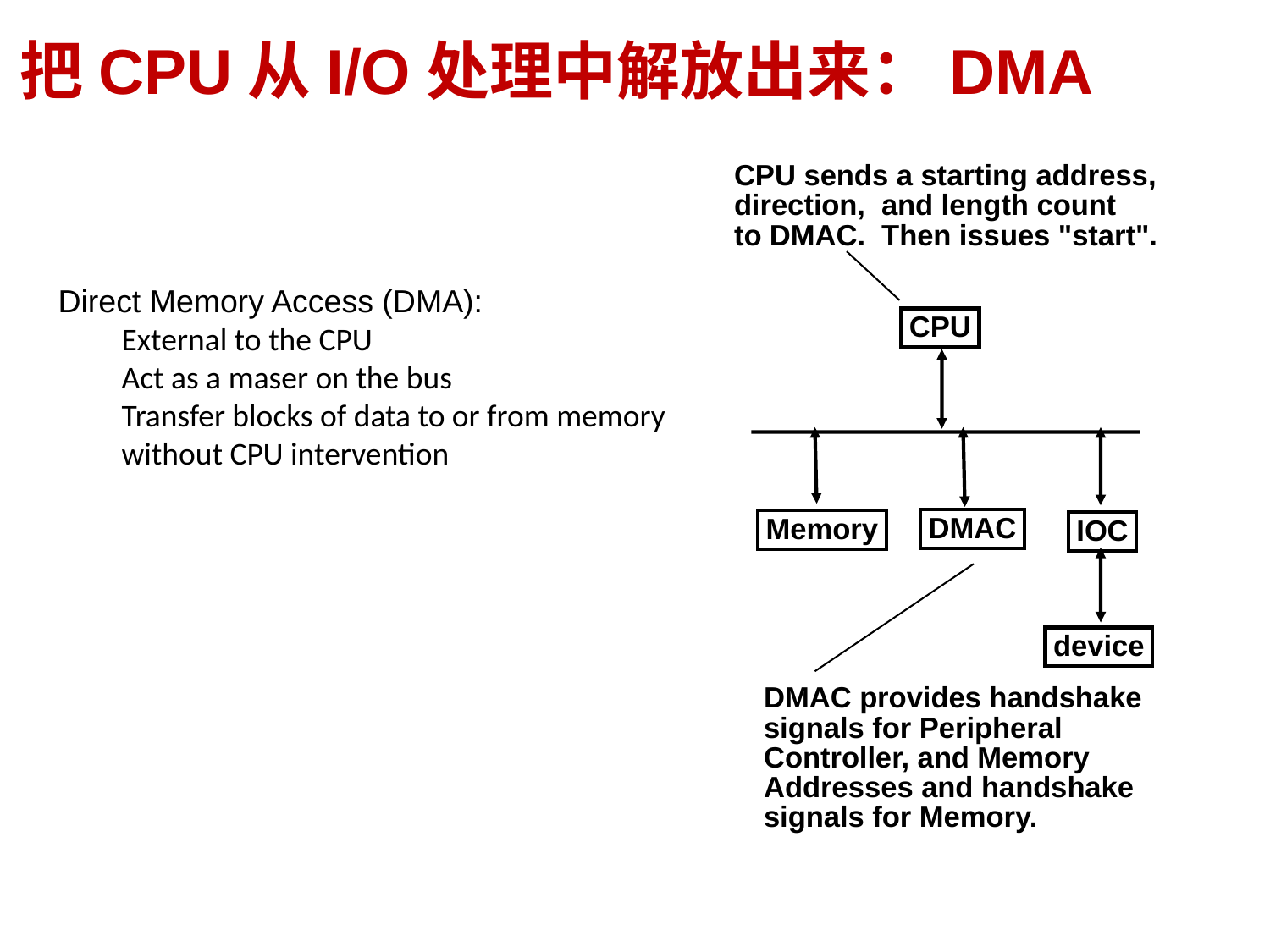

# 把CPU从I/O处理中解放出来：DMA
CPU sends a starting address,
direction,  and length count
to DMAC.  Then issues "start".

Direct Memory Access (DMA):
External to the CPU
Act as a maser on the bus
Transfer blocks of data to or from memory without CPU intervention
CPU

DMAC
Memory
IOC

device
DMAC provides handshake
signals for Peripheral
Controller, and Memory
Addresses and handshake
signals for Memory.